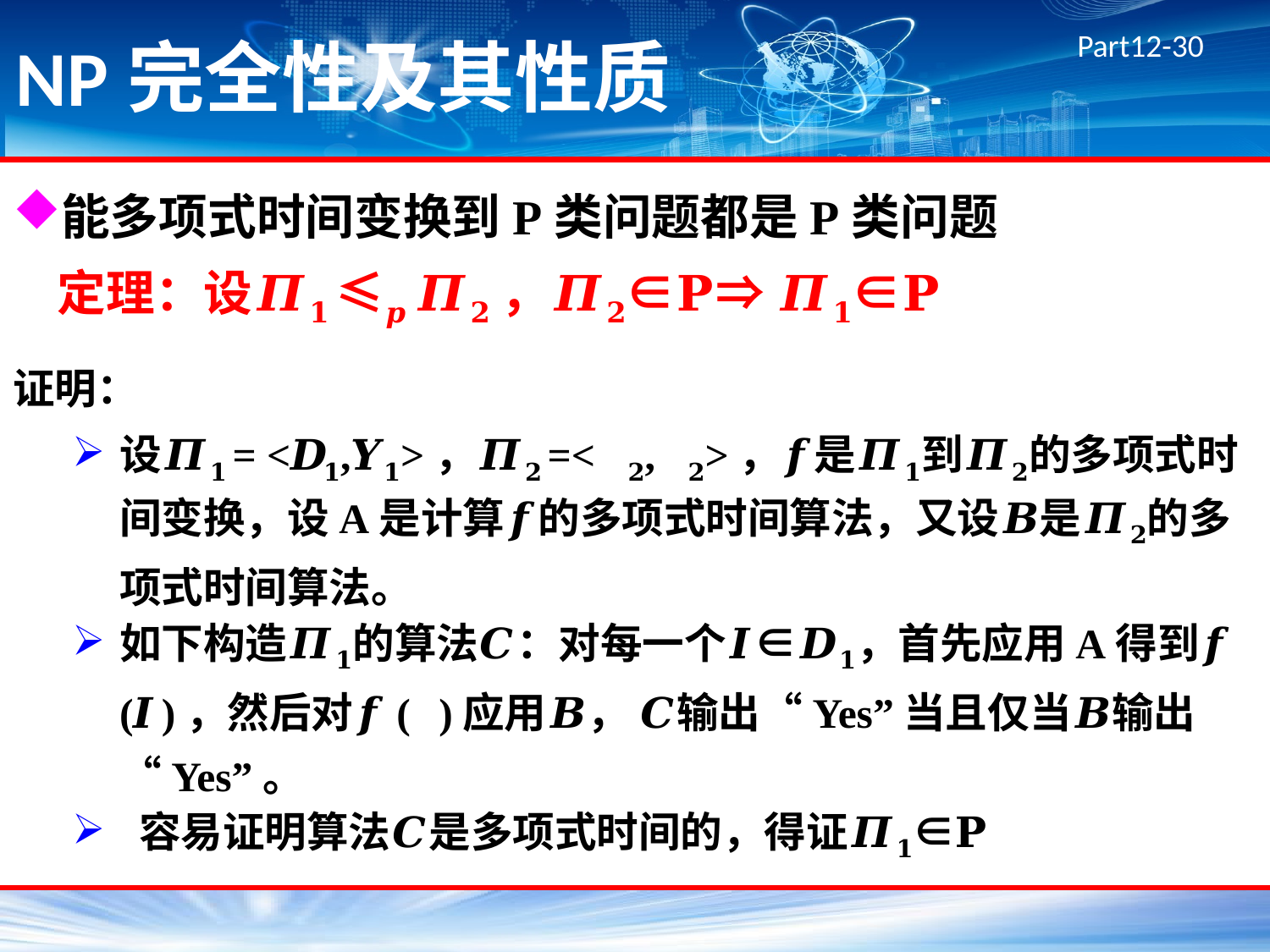

# NP完全性及其性质
能多项式时间变换到P类问题都是P类问题
   定理：设𝜫𝟏 ≤𝒑 𝜫𝟐 ，𝜫𝟐∈𝐏⇒ 𝜫𝟏∈𝐏
证明：
设𝜫𝟏= <𝑫𝟏,𝒀𝟏>，𝜫𝟐=<𝑫𝟐,𝒀𝟐>，𝒇是𝜫𝟏到𝜫𝟐的多项式时间变换，设A是计算𝒇的多项式时间算法，又设𝑩是𝜫𝟐的多项式时间算法。
如下构造𝜫𝟏的算法𝑪：对每一个𝑰∈𝑫𝟏，首先应用A得到𝒇(𝑰)，然后对𝒇(𝑰)应用𝑩， 𝑪输出“Yes”当且仅当𝑩输出“Yes”。
 容易证明算法𝑪是多项式时间的，得证𝜫𝟏∈𝐏